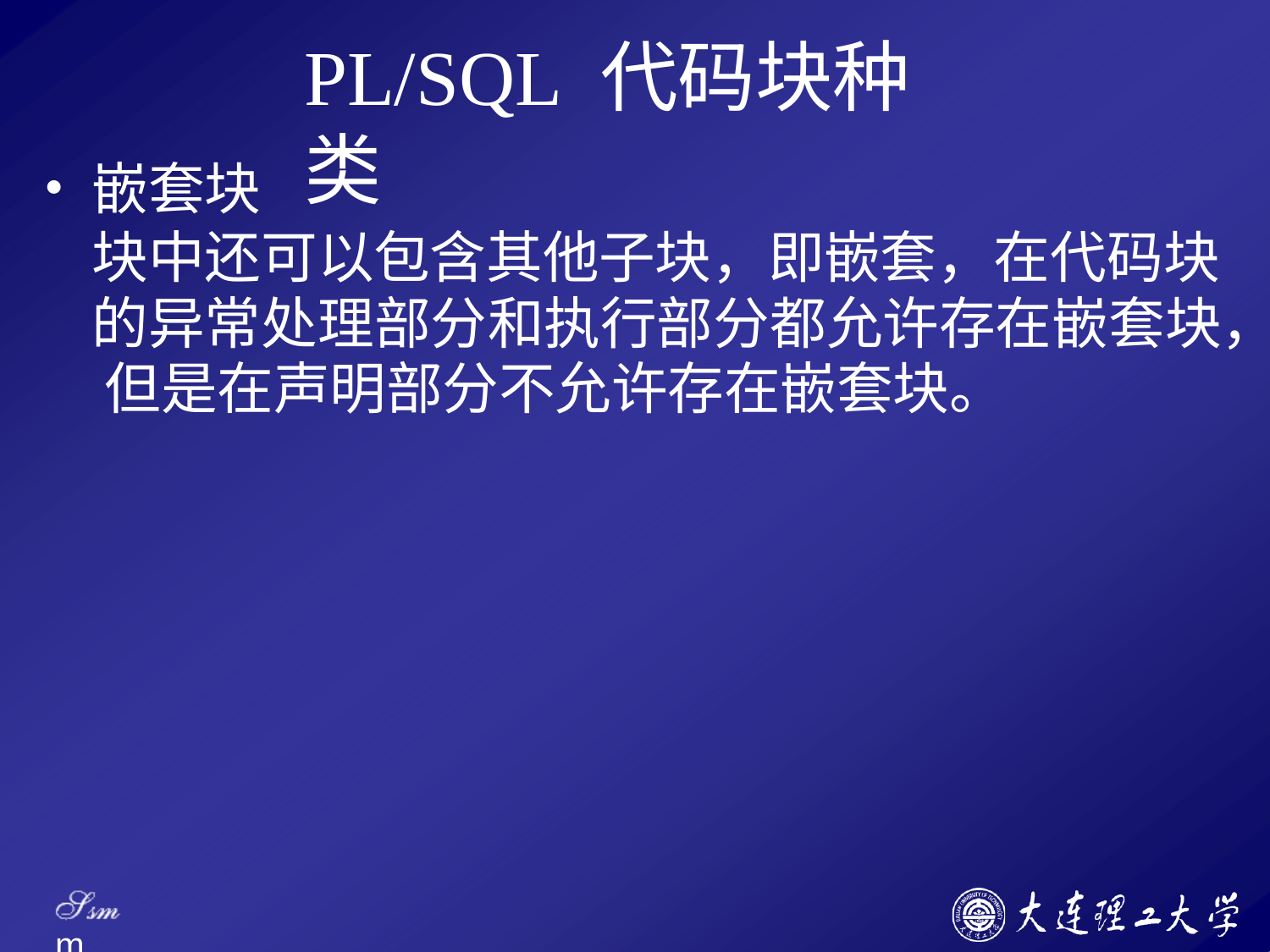

# PL/SQL 代码块种类
嵌套块
块中还可以包含其他子块，即嵌套，在代码块 的异常处理部分和执行部分都允许存在嵌套块，  但是在声明部分不允许存在嵌套块。

Ssm